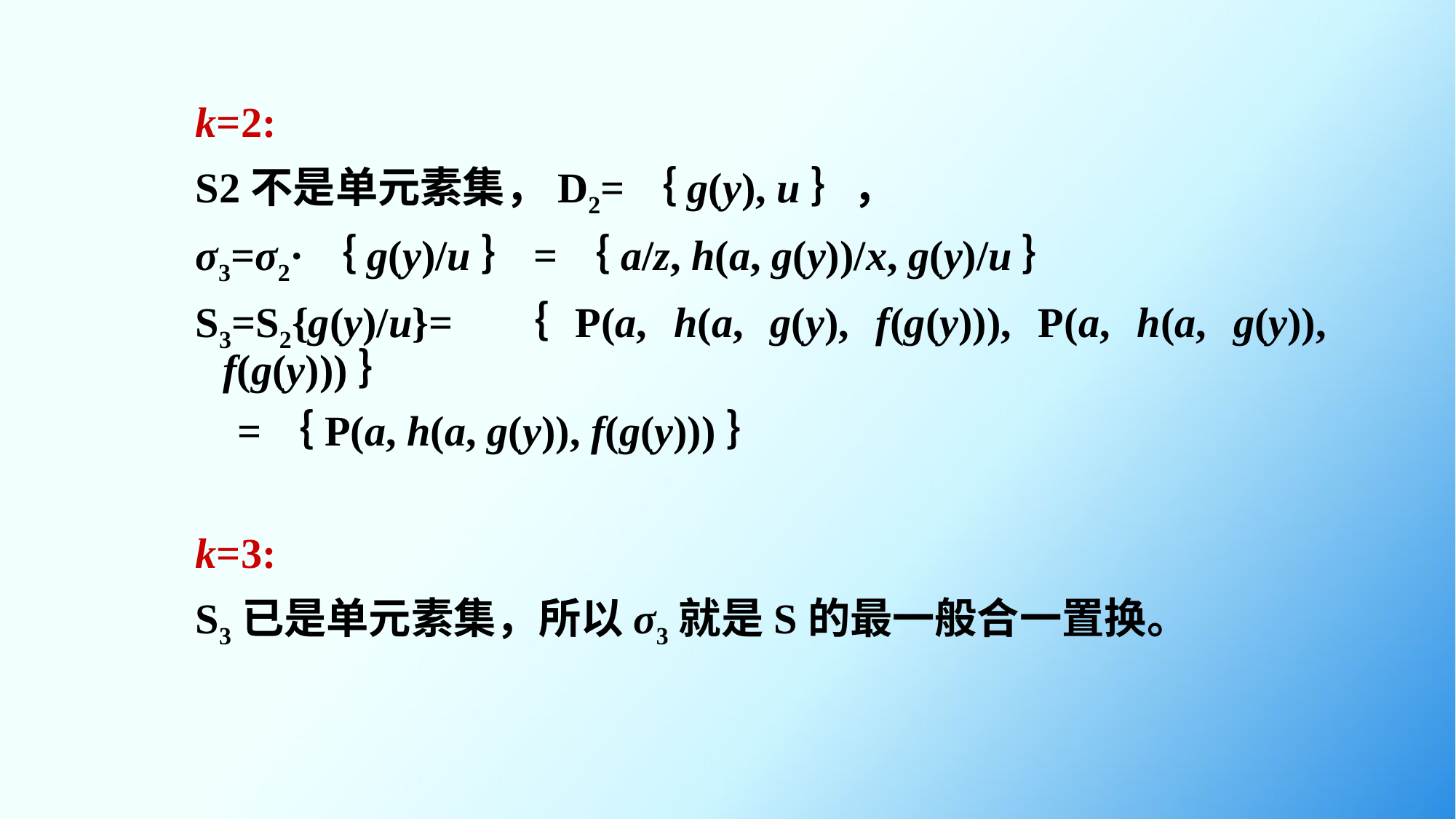

k=2:
S2不是单元素集，D2=｛g(y), u｝，
σ3=σ2·｛g(y)/u｝=｛a/z, h(a, g(y))/x, g(y)/u｝
S3=S2{g(y)/u}= ｛P(a, h(a, g(y), f(g(y))), P(a, h(a, g(y)), f(g(y)))｝
    =｛P(a, h(a, g(y)), f(g(y)))｝

k=3:
S3已是单元素集，所以σ3就是S的最一般合一置换。